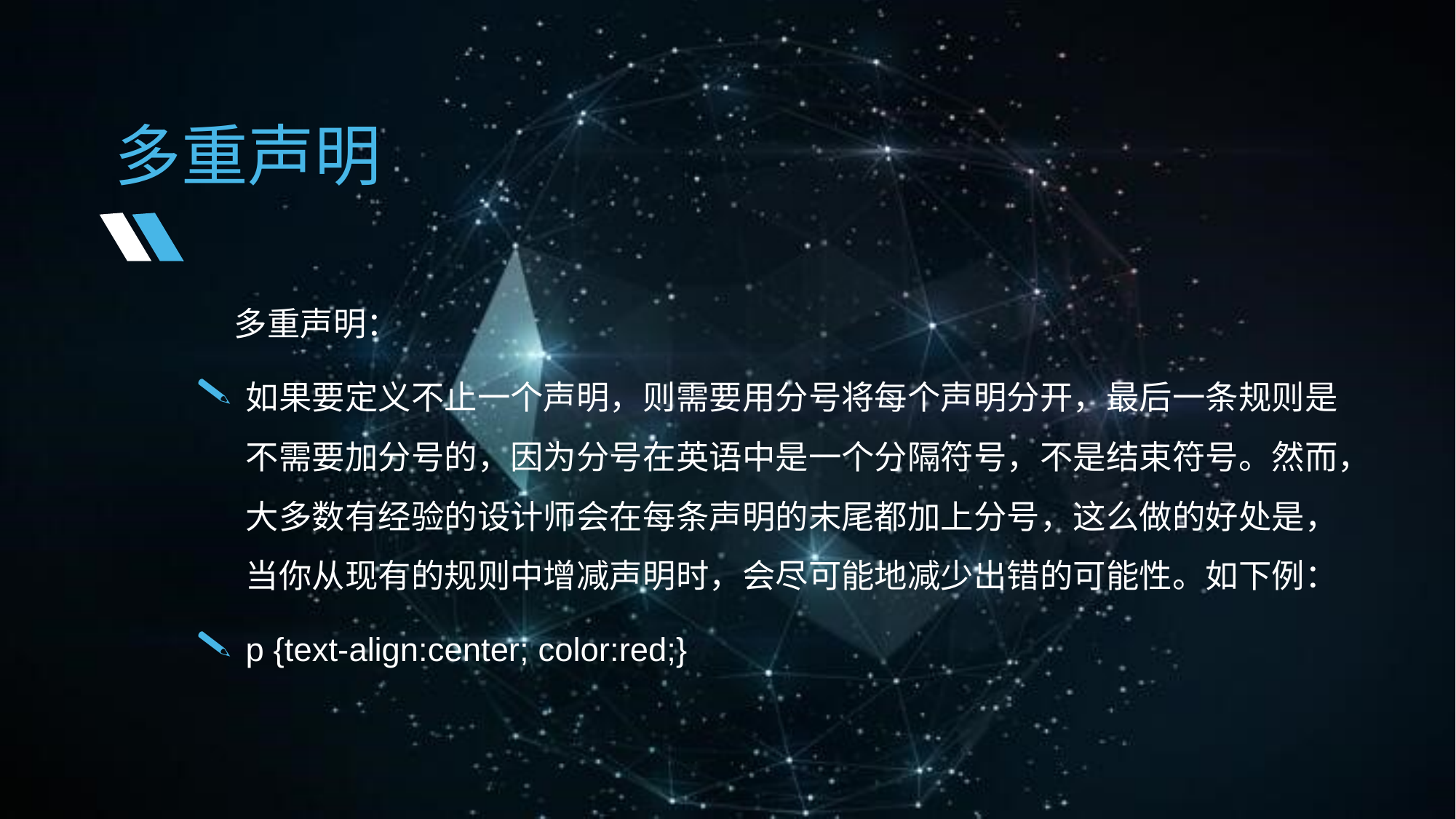

多重声明

    多重声明：
如果要定义不止一个声明，则需要用分号将每个声明分开，最后一条规则是不需要加分号的，因为分号在英语中是一个分隔符号，不是结束符号。然而，大多数有经验的设计师会在每条声明的末尾都加上分号，这么做的好处是，当你从现有的规则中增减声明时，会尽可能地减少出错的可能性。如下例：
p {text-align:center; color:red;}